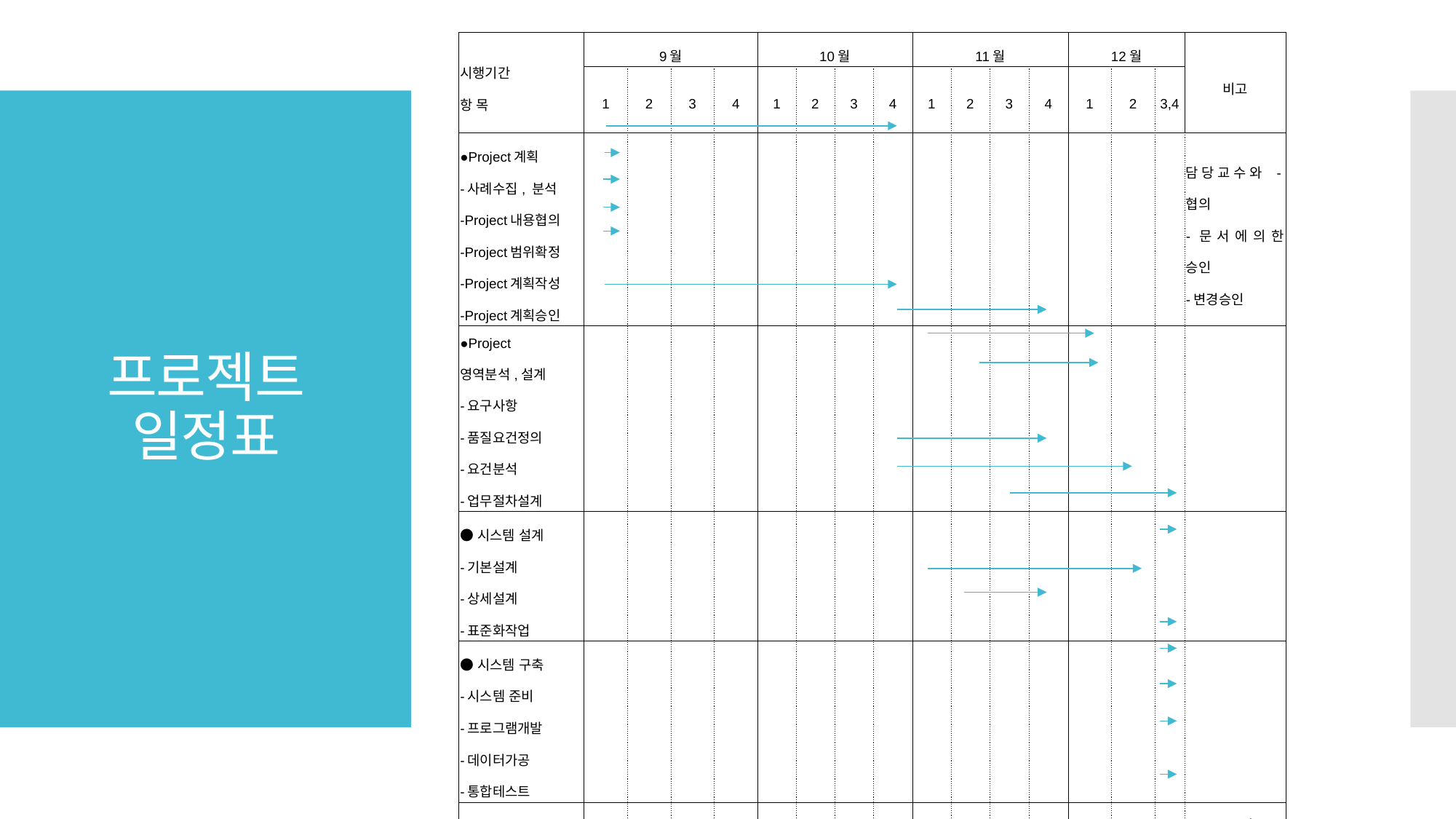

| 시행기간 항 목 | 9월 |  |  |  | 10월 |  |  |  | 11월 |  |  |  | 12월 |  |  | 비고 |
| --- | --- | --- | --- | --- | --- | --- | --- | --- | --- | --- | --- | --- | --- | --- | --- | --- |
|  | 1 | 2 | 3 | 4 | 1 | 2 | 3 | 4 | 1 | 2 | 3 | 4 | 1 | 2 | 3,4 |  |
| ●Project계획 -사례수집, 분석 -Project내용협의 -Project범위확정 -Project계획작성 -Project계획승인 |  |  |  |  |  |  |  |  |  |  |  |  |  |  |  | 담당교수와 -협의 -문서에의한 승인 -변경승인 |
| ●Project 영역분석,설계 -요구사항 -품질요건정의 -요건분석 -업무절차설계 |  |  |  |  |  |  |  |  |  |  |  |  |  |  |  |  |
| ●시스템 설계 -기본설계 -상세설계 -표준화작업 |  |  |  |  |  |  |  |  |  |  |  |  |  |  |  |  |
| ●시스템 구축 -시스템 준비 -프로그램개발 -데이터가공 -통합테스트 |  |  |  |  |  |  |  |  |  |  |  |  |  |  |  |  |
| ●시범 운영 |  |  |  |  |  |  |  |  |  |  |  |  |  |  |  | -Presentation |
| ●수정및보완 |  |  |  |  |  |  |  |  |  |  |  |  |  |  |  |  |
| ●Document 및 Manual 작성 |  |  |  |  |  |  |  |  |  |  |  |  |  |  |  |  |
| ●최종보고 |  |  |  |  |  |  |  |  |  |  |  |  |  |  |  | 최종작품 및 문서제출 |
# 프로젝트 일정표